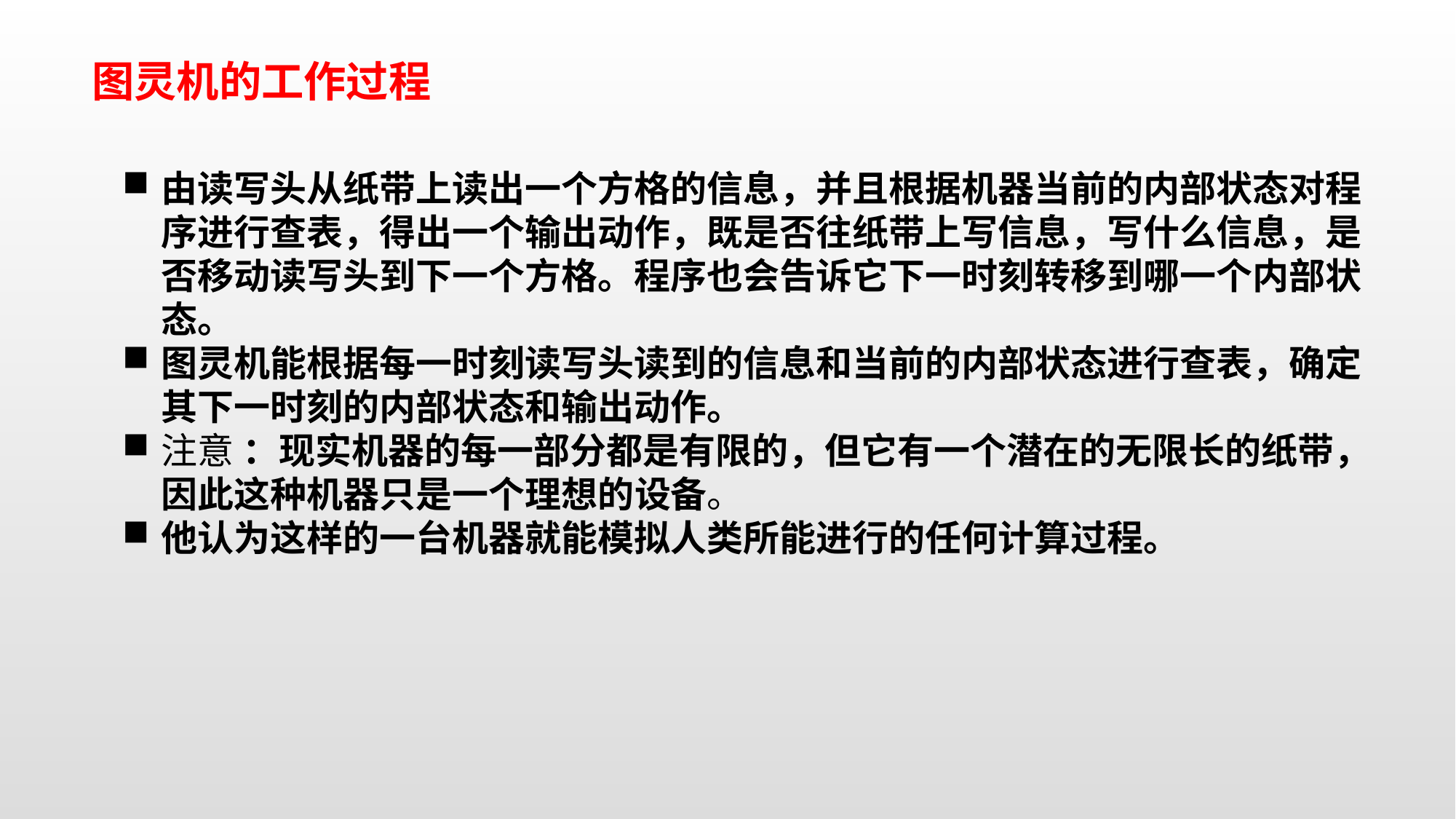

# 图灵机的工作过程

由读写头从纸带上读出一个方格的信息，并且根据机器当前的内部状态对程序进行查表，得出一个输出动作，既是否往纸带上写信息，写什么信息，是否移动读写头到下一个方格。程序也会告诉它下一时刻转移到哪一个内部状态。
图灵机能根据每一时刻读写头读到的信息和当前的内部状态进行查表，确定其下一时刻的内部状态和输出动作。
注意 ：现实机器的每一部分都是有限的，但它有一个潜在的无限长的纸带，因此这种机器只是一个理想的设备。
他认为这样的一台机器就能模拟人类所能进行的任何计算过程。

17